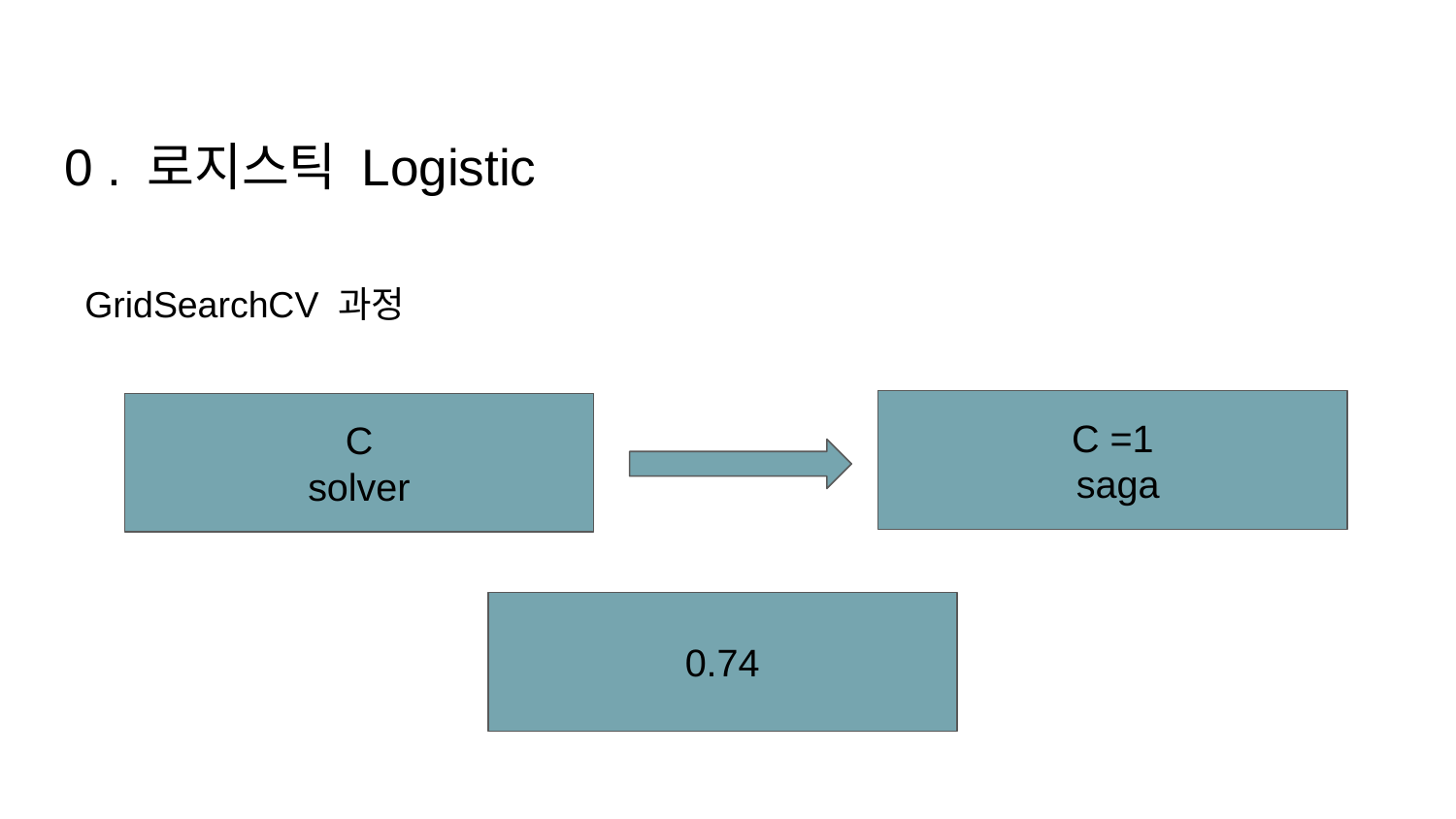

# 0 . 로지스틱 Logistic

GridSearchCV 과정
C =1
 saga
C
solver

0.74